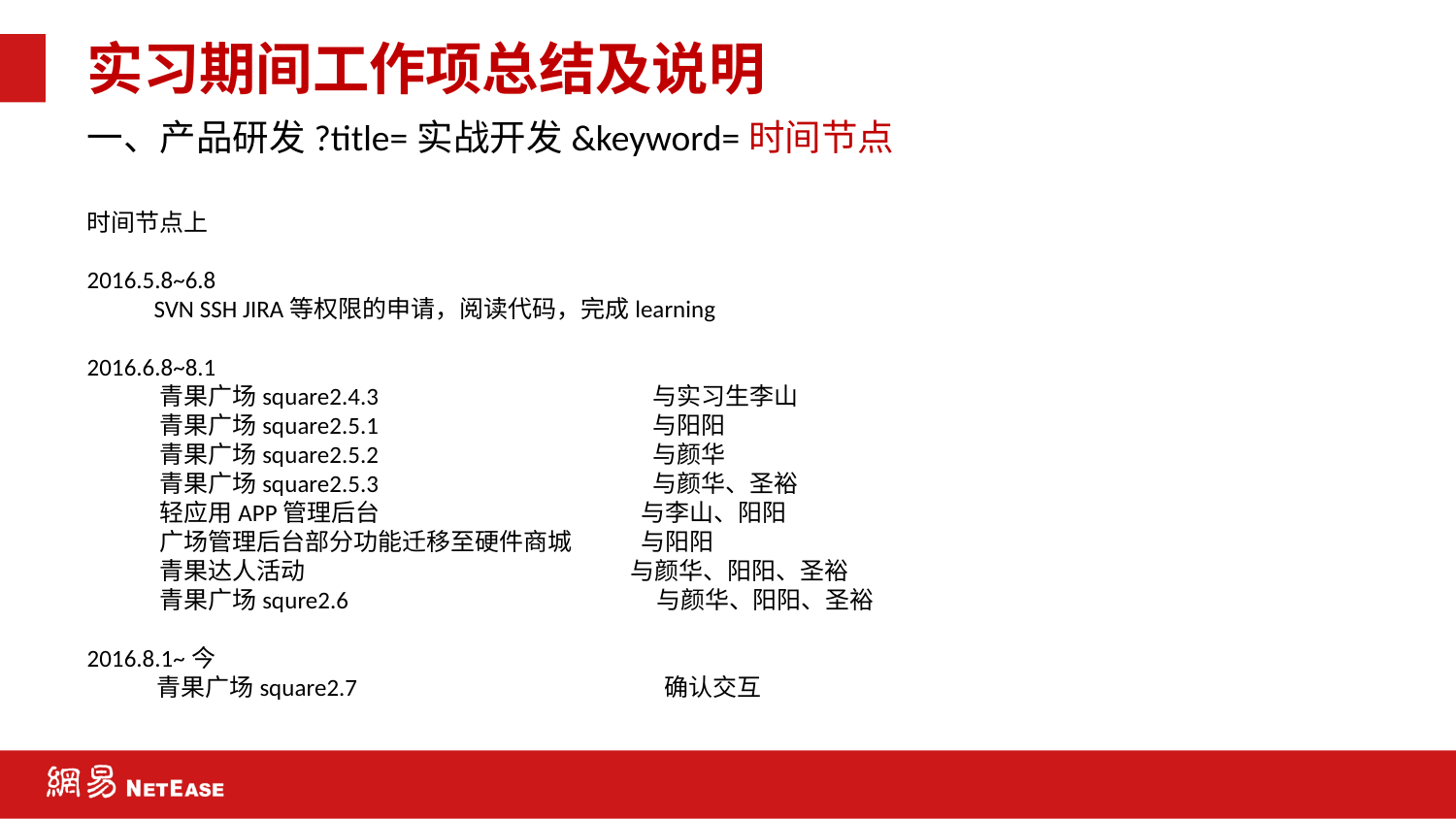

# 实习期间工作项总结及说明
一、产品研发?title=实战开发&keyword=时间节点

时间节点上

2016.5.8~6.8
            SVN SSH JIRA等权限的申请，阅读代码，完成learning

2016.6.8~8.1
青果广场square2.4.3                                                与实习生李山
青果广场square2.5.1                                                与阳阳
青果广场square2.5.2                                                与颜华
青果广场square2.5.3                                                与颜华、圣裕
轻应用APP管理后台                                                 与李山、阳阳
广场管理后台部分功能迁移至硬件商城             与阳阳
青果达人活动                                                             与颜华、阳阳、圣裕
青果广场squre2.6                                                      与颜华、阳阳、圣裕

2016.8.1~今
            青果广场square2.7                                                      确认交互